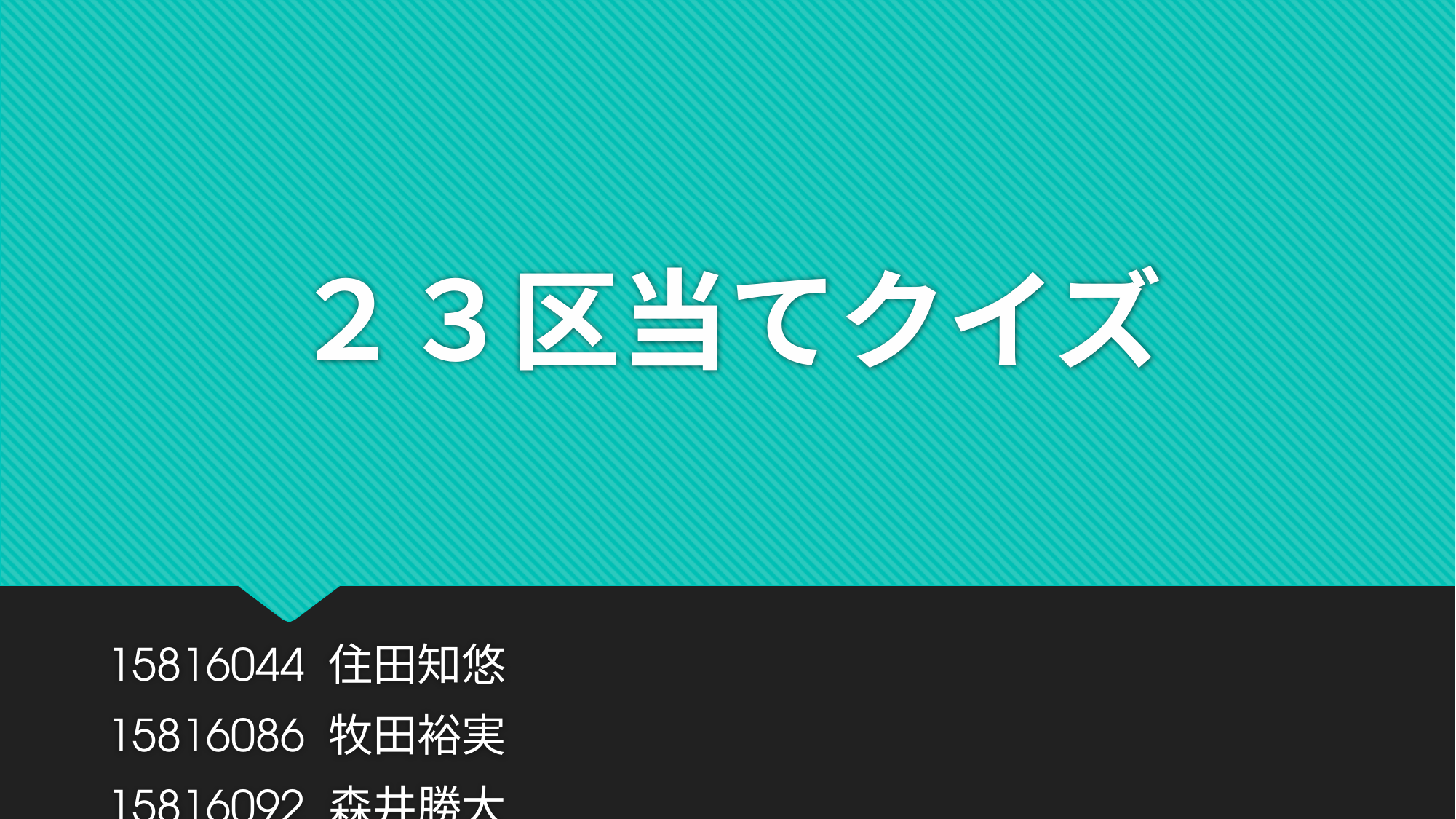

# ２３区当てクイズ
15816044 住田知悠
15816086 牧田裕実
15816092 森井勝大